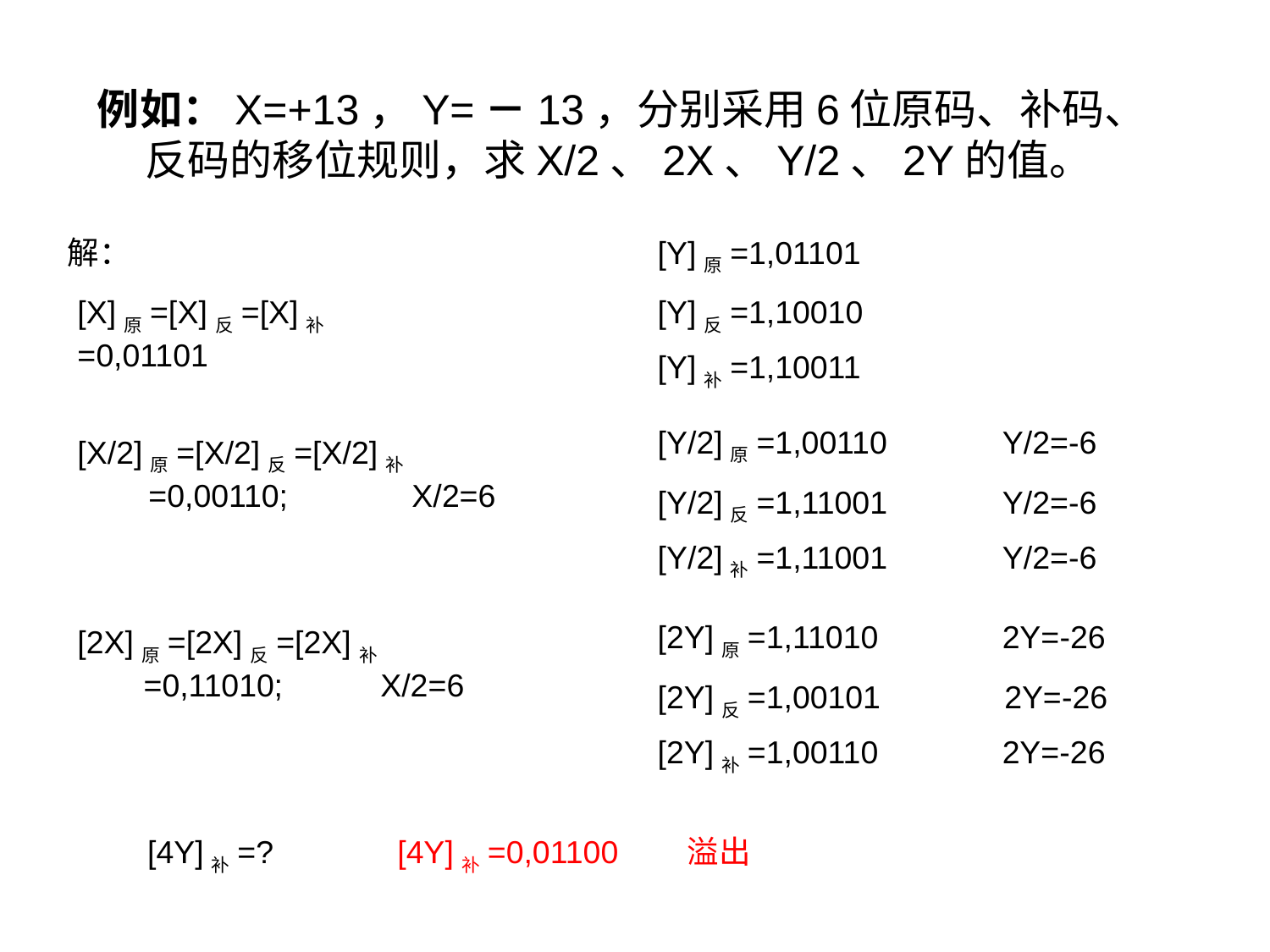

例如：X=+13，Y=－13，分别采用6位原码、补码、反码的移位规则，求X/2、2X、Y/2、2Y的值。
解：
[Y]原=1,01101
[X]原=[X]反=[X]补=0,01101
[Y]反=1,10010
[Y]补=1,10011
[Y/2]原=1,00110             Y/2=-6
[X/2]原=[X/2]反=[X/2]补
              =0,00110;              X/2=6
[Y/2]反=1,11001             Y/2=-6
[Y/2]补=1,11001             Y/2=-6
[2Y]原=1,11010              2Y=-26
[2X]原=[2X]反=[2X]补
             =0,11010;           X/2=6
[2Y]反=1,00101              2Y=-26
[2Y]补=1,00110              2Y=-26
[4Y]补=?
[4Y]补=0,01100
溢出